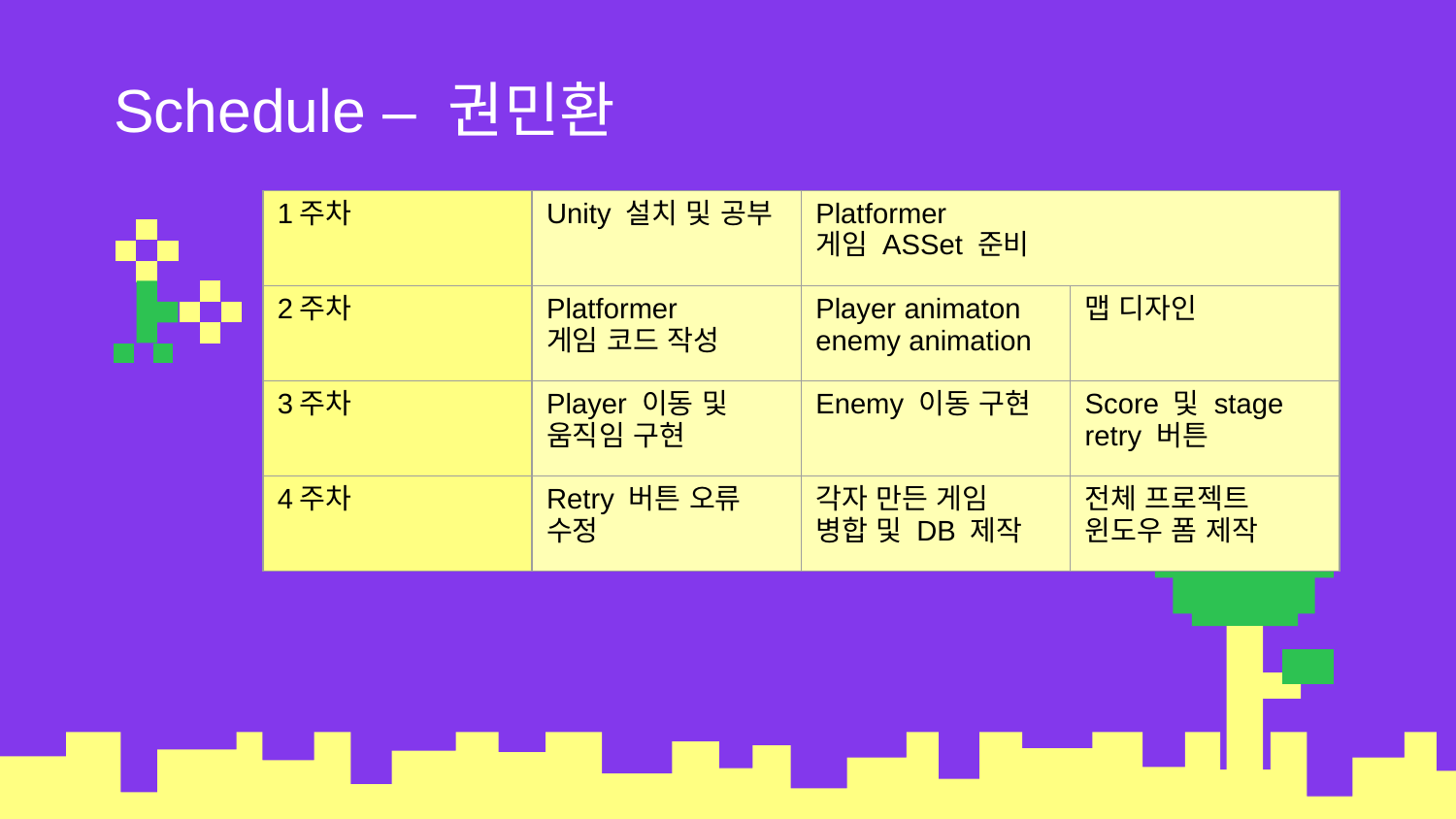

# Schedule – 권민환
| 1주차 | Unity 설치 및 공부 | Platformer  게임 ASSet 준비 | Sliding Puzzle 게임 자료 준비 |
| --- | --- | --- | --- |
| 2주차 | Platformer 게임 코드 작성 | Player animaton enemy animation | 맵 디자인 |
| 3주차 | Player 이동 및 움직임 구현 | Enemy 이동 구현 | Score 및 stage   retry 버튼 |
| 4주차 | Retry 버튼 오류 수정 | 각자 만든 게임 병합 및 DB 제작 | 전체 프로젝트 윈도우 폼 제작 |